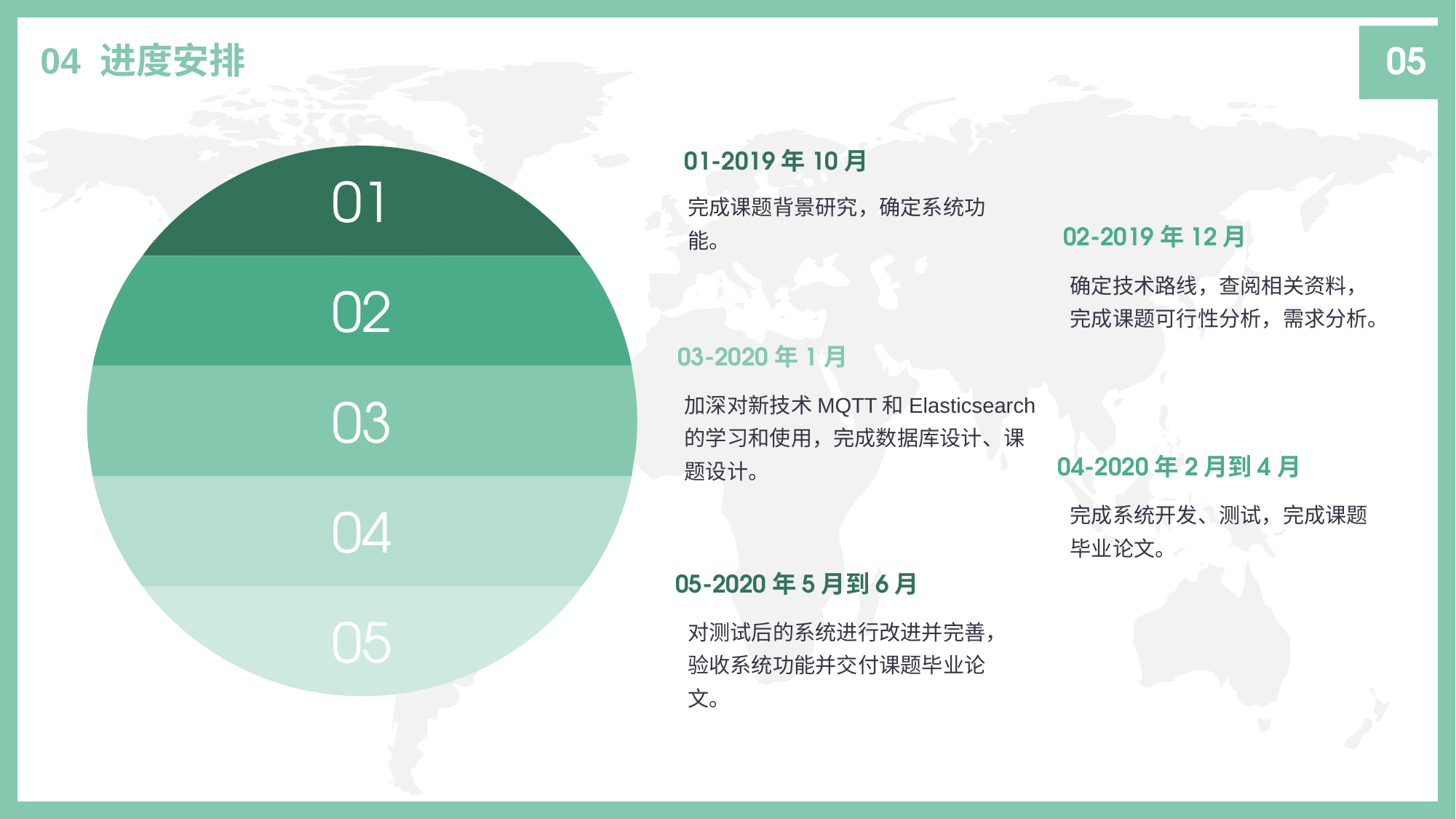

05
04 进度安排
01-2019年10月
完成课题背景研究，确定系统功能。
01
02-2019年12月
确定技术路线，查阅相关资料，完成课题可行性分析，需求分析。
02
03-2020年1月
加深对新技术MQTT和Elasticsearch的学习和使用，完成数据库设计、课题设计。
03
04-2020年2月到4月
完成系统开发、测试，完成课题毕业论文。
04
05-2020年5月到6月
对测试后的系统进行改进并完善，验收系统功能并交付课题毕业论文。
05